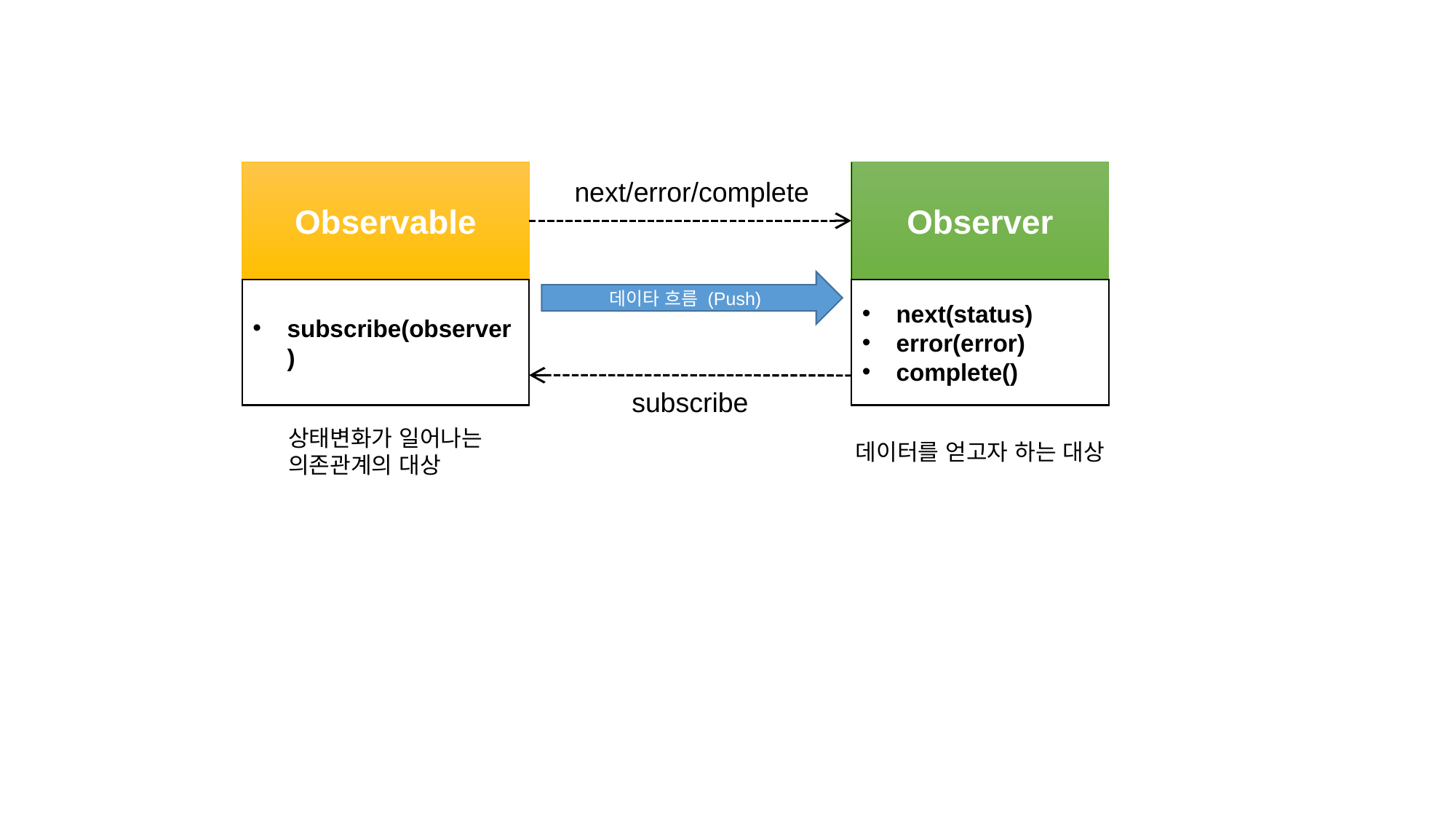

Observable
Observer
next/error/complete
데이타 흐름 (Push)
subscribe(observer)
next(status)
error(error)
complete()
subscribe
상태변화가 일어나는
의존관계의 대상
데이터를 얻고자 하는 대상